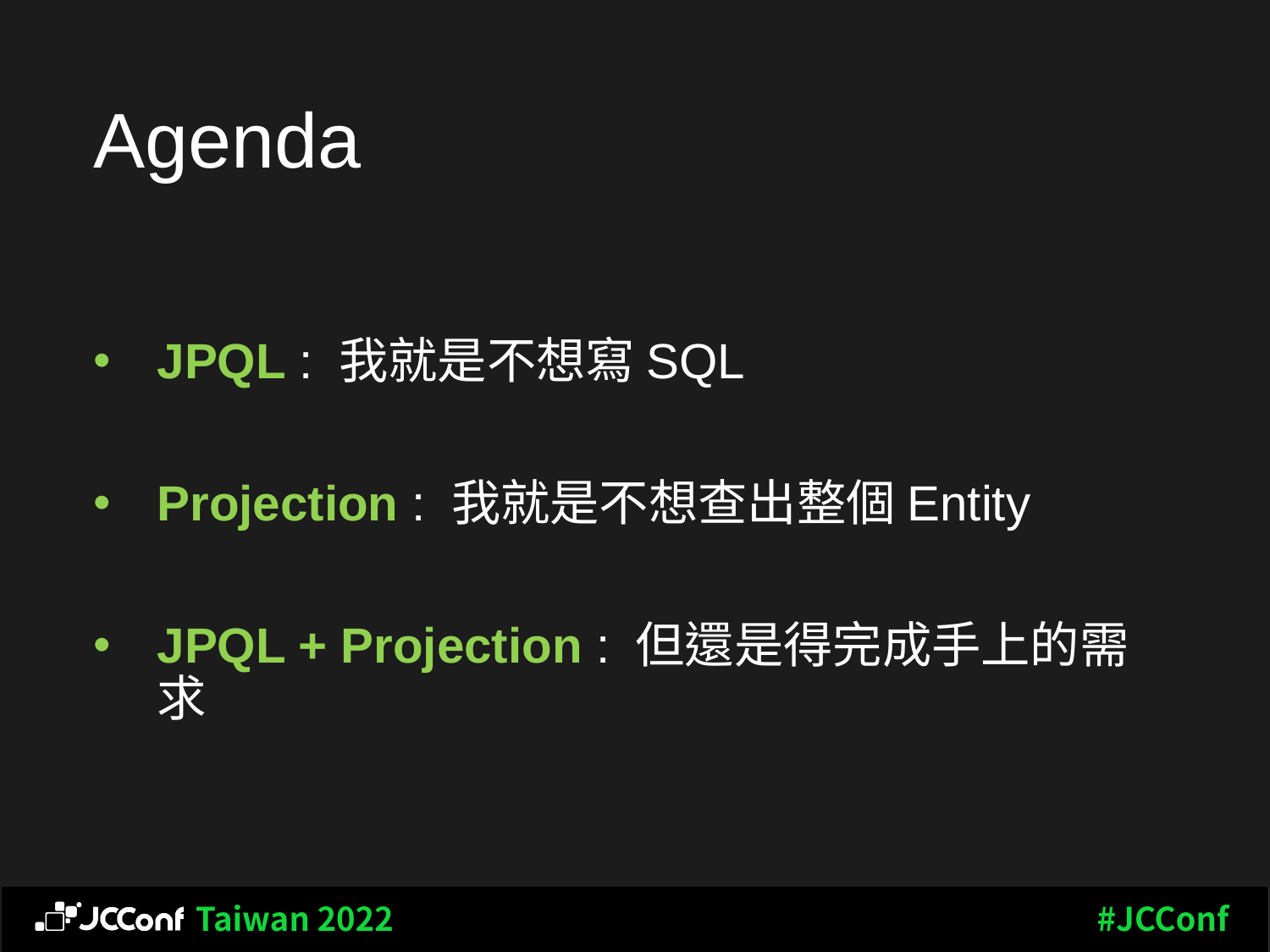

# Agenda

JPQL : 我就是不想寫SQL

Projection : 我就是不想查出整個Entity

JPQL + Projection : 但還是得完成手上的需求